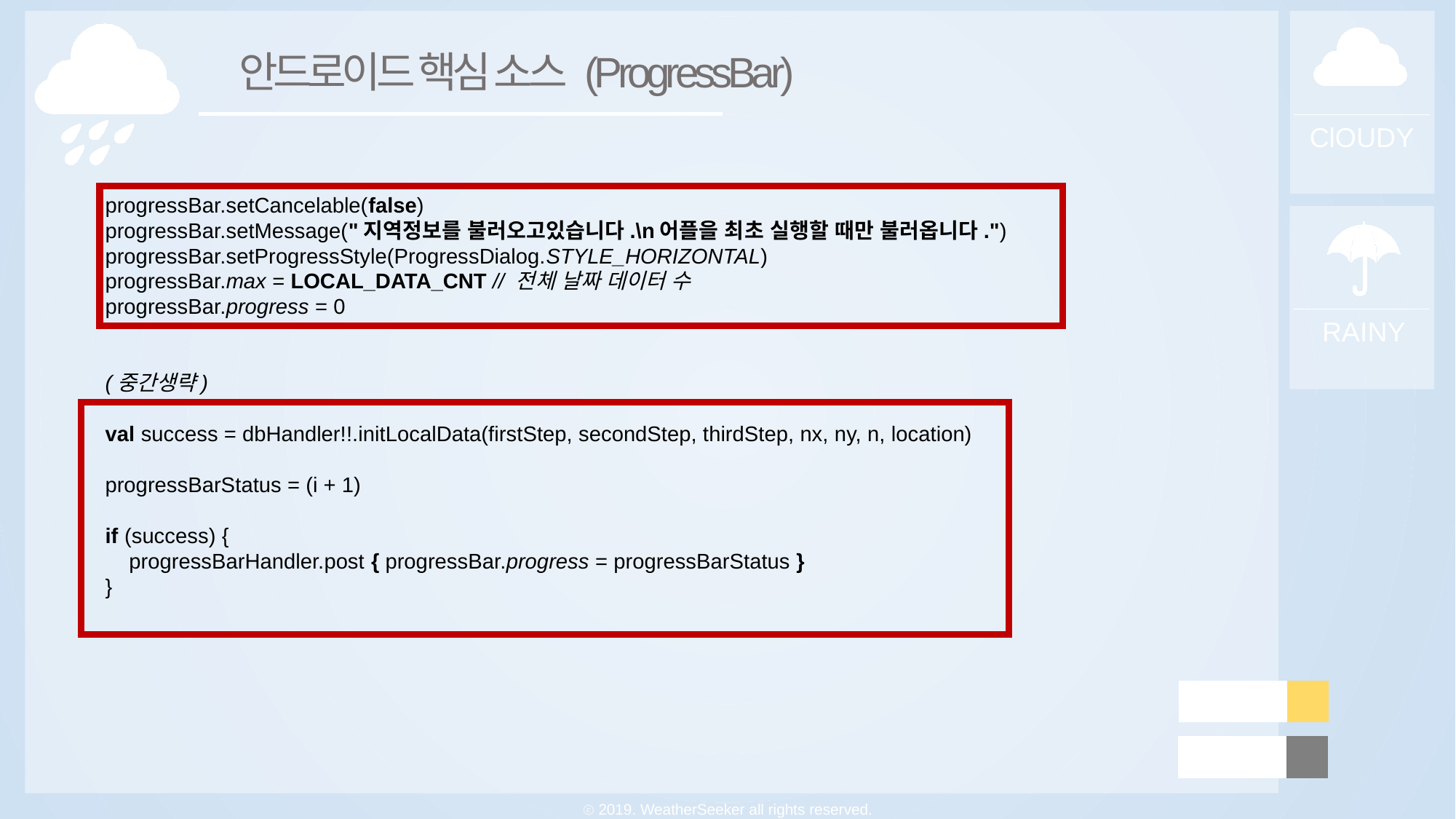

안드로이드 핵심 소스 (ProgressBar)
ClOUDY

progressBar.setCancelable(false)
progressBar.setMessage("지역정보를 불러오고있습니다.\n어플을 최초 실행할 때만 불러옵니다.")
progressBar.setProgressStyle(ProgressDialog.STYLE_HORIZONTAL)
progressBar.max = LOCAL_DATA_CNT // 전체 날짜 데이터 수
progressBar.progress = 0

(중간생략)

val success = dbHandler!!.initLocalData(firstStep, secondStep, thirdStep, nx, ny, n, location)
progressBarStatus = (i + 1)
if (success) {
    progressBarHandler.post { progressBar.progress = progressBarStatus }
}

RAINY